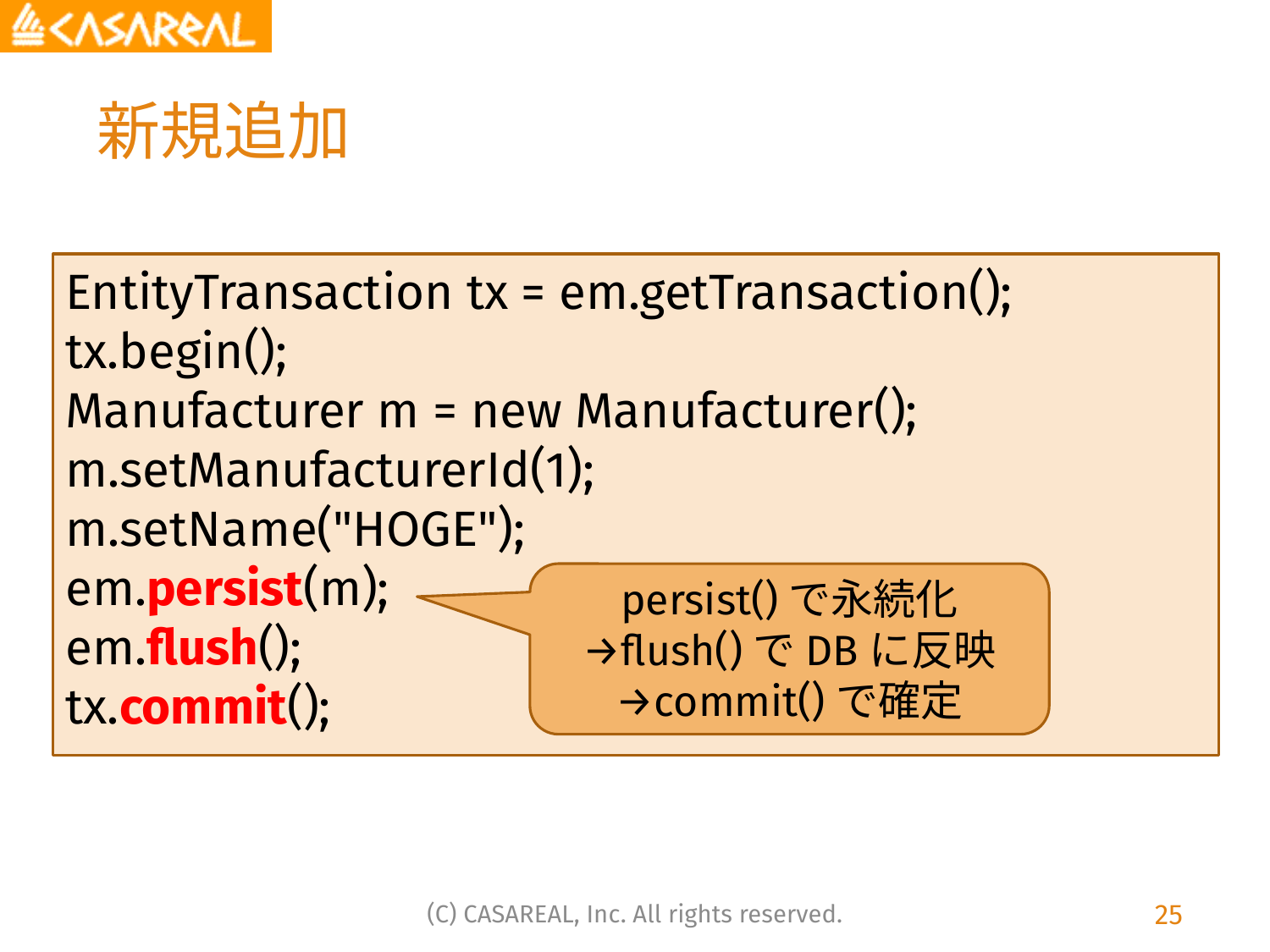

# 新規追加
EntityTransaction tx = em.getTransaction();
tx.begin();
Manufacturer m = new Manufacturer();
m.setManufacturerId(1);
m.setName("HOGE");
em.persist(m);
em.flush();
tx.commit();
persist()で永続化
→flush()でDBに反映
→commit()で確定
(C) CASAREAL, Inc. All rights reserved.
25